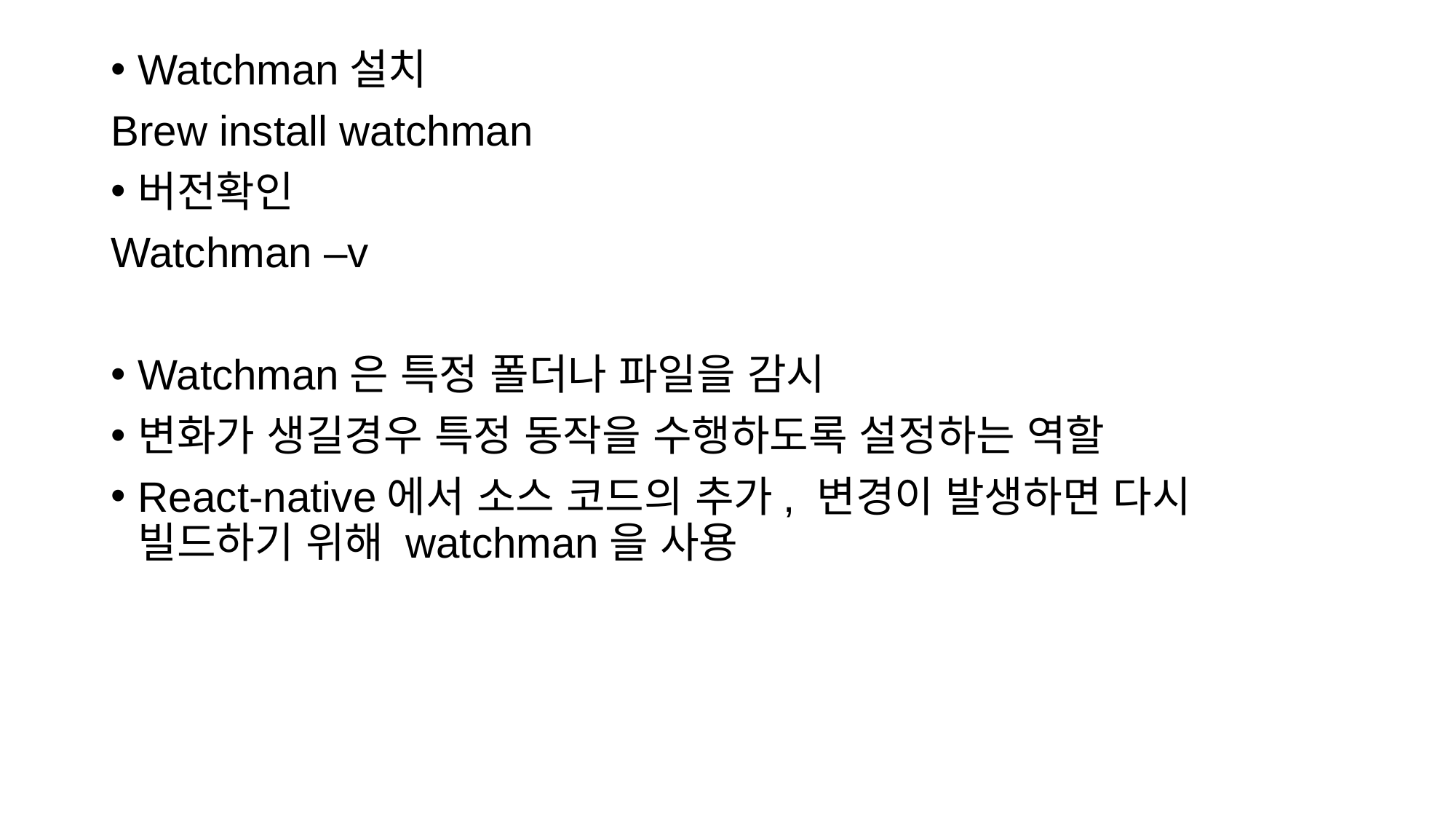

Watchman설치
Brew install watchman
버전확인
Watchman –v

Watchman은 특정 폴더나 파일을 감시
변화가 생길경우 특정 동작을 수행하도록 설정하는 역할
React-native에서 소스 코드의 추가, 변경이 발생하면 다시 빌드하기 위해 watchman을 사용